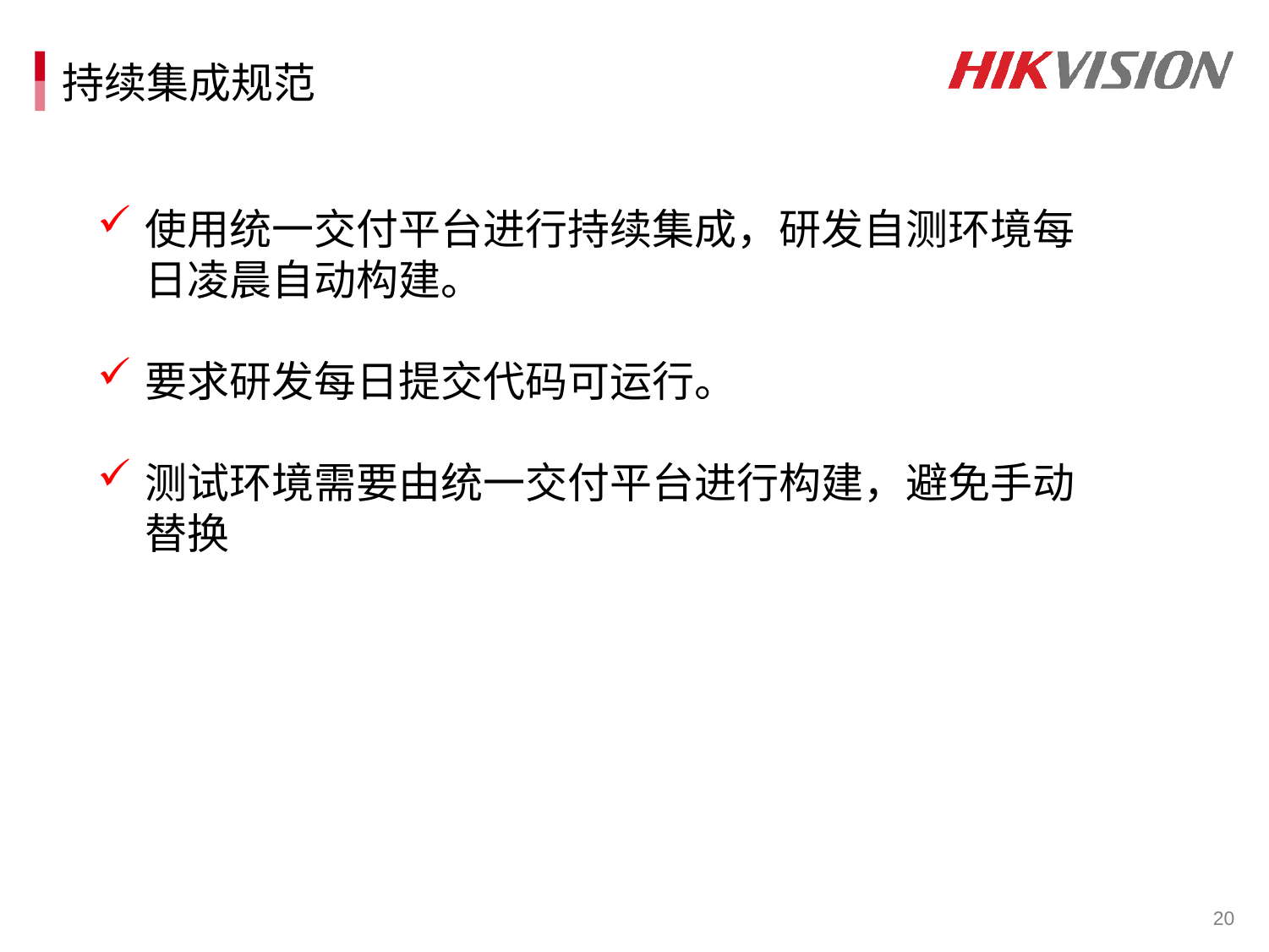

# 持续集成规范

使用统一交付平台进行持续集成，研发自测环境每日凌晨自动构建。

要求研发每日提交代码可运行。

测试环境需要由统一交付平台进行构建，避免手动替换